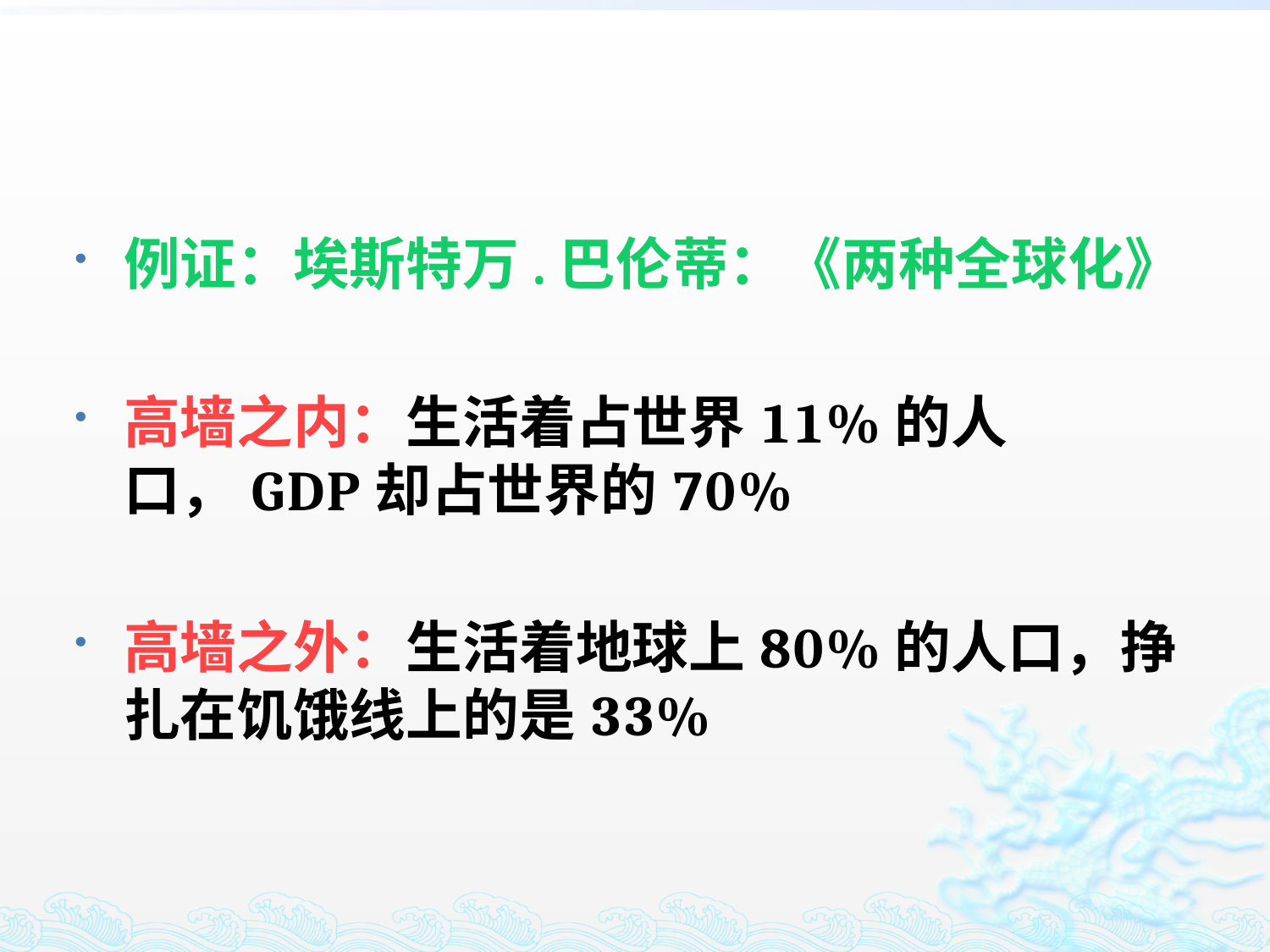

例证：埃斯特万.巴伦蒂：《两种全球化》

高墙之内：生活着占世界11%的人口，GDP却占世界的70%

高墙之外：生活着地球上80%的人口，挣扎在饥饿线上的是33%